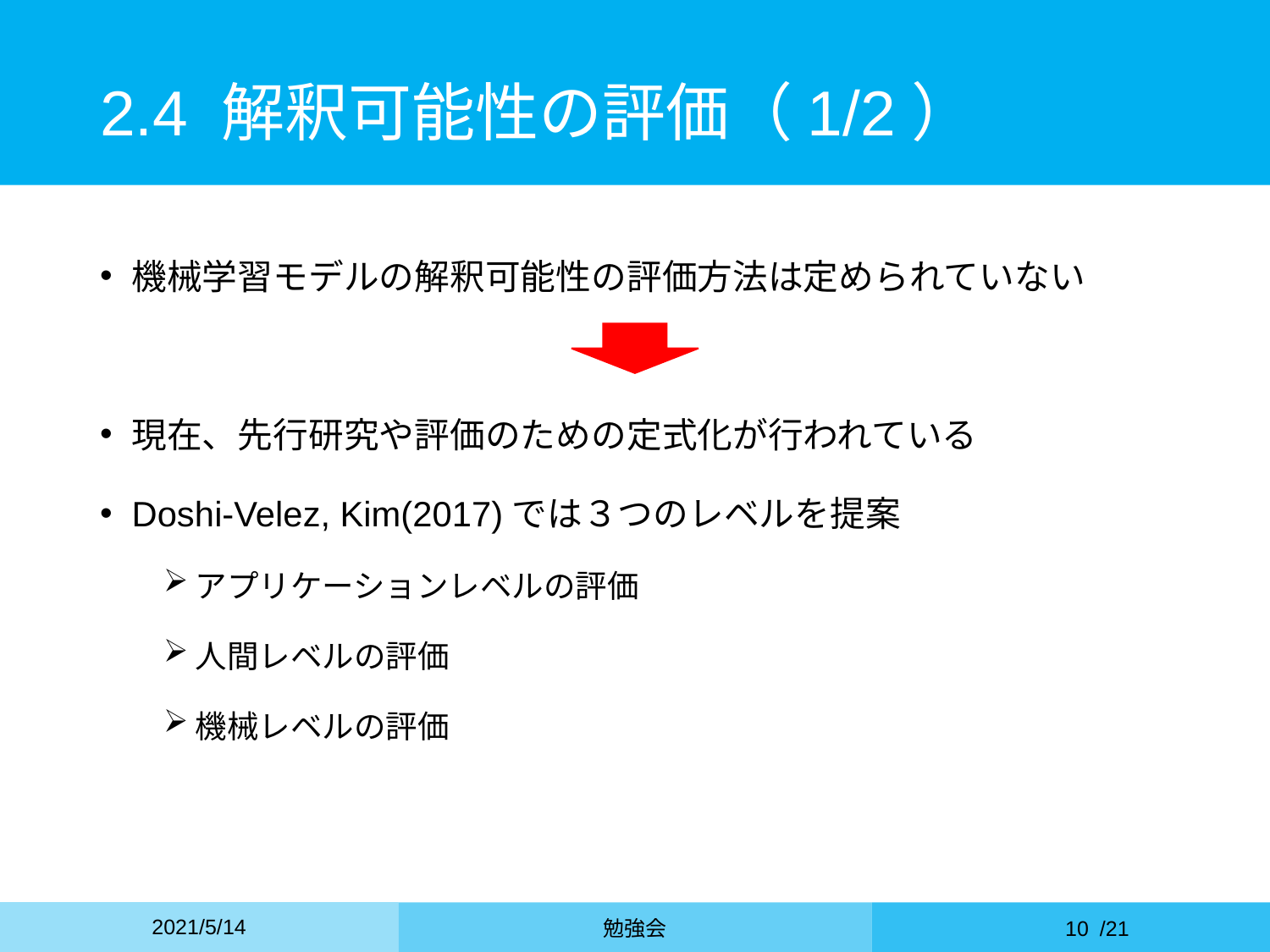

# 2.4 解釈可能性の評価（1/2）
機械学習モデルの解釈可能性の評価方法は定められていない

現在、先行研究や評価のための定式化が行われている
Doshi-Velez, Kim(2017)では３つのレベルを提案
アプリケーションレベルの評価
人間レベルの評価
機械レベルの評価

2021/5/14
勉強会
10